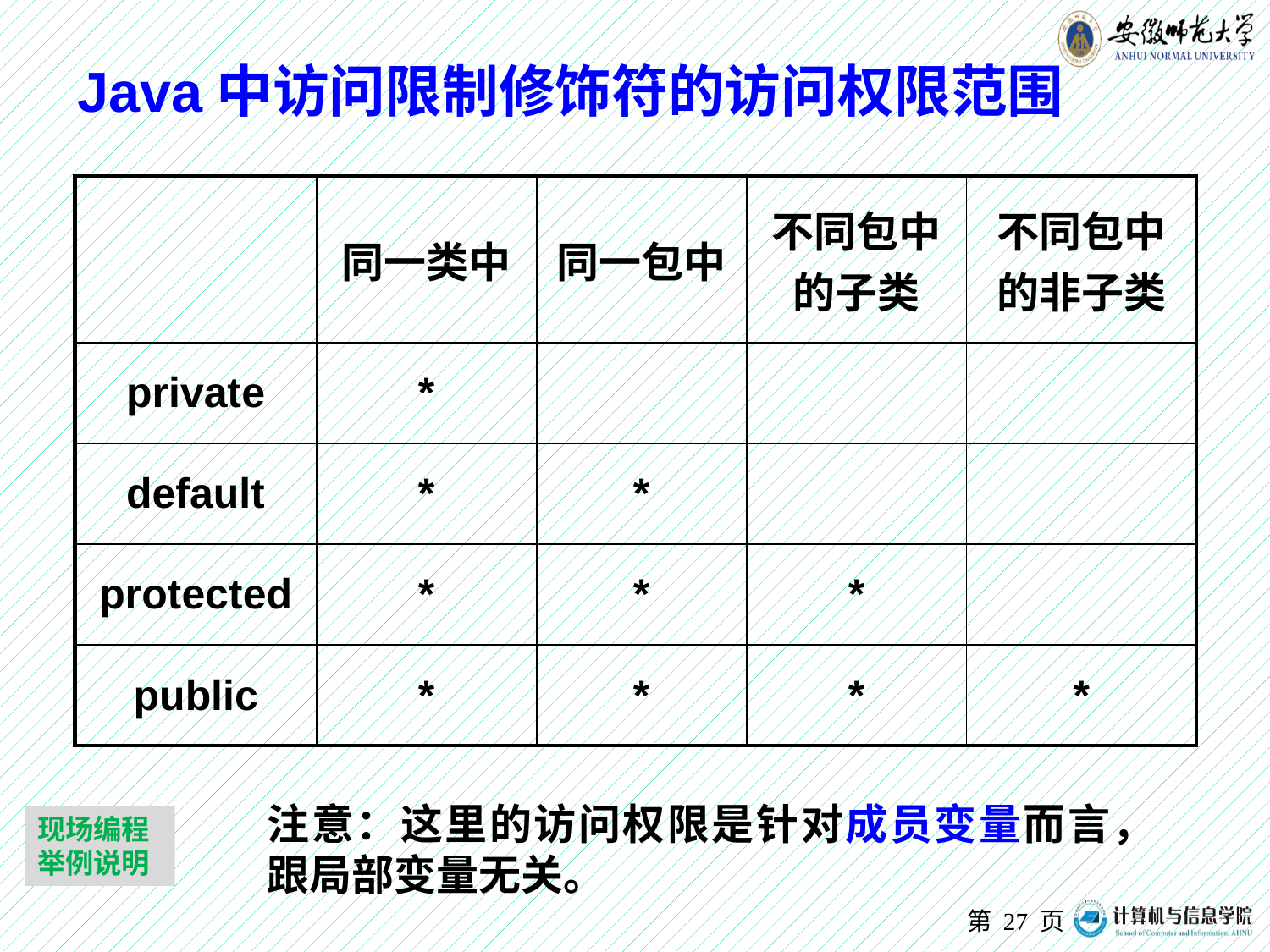

Java中访问限制修饰符的访问权限范围
|  | 同一类中 | 同一包中 | 不同包中的子类 | 不同包中的非子类 |
| --- | --- | --- | --- | --- |
| private | \* |  |  |  |
| default | \* | \* |  |  |
| protected | \* | \* | \* |  |
| public | \* | \* | \* | \* |
注意：这里的访问权限是针对成员变量而言，跟局部变量无关。
现场编程
举例说明
第 27 页